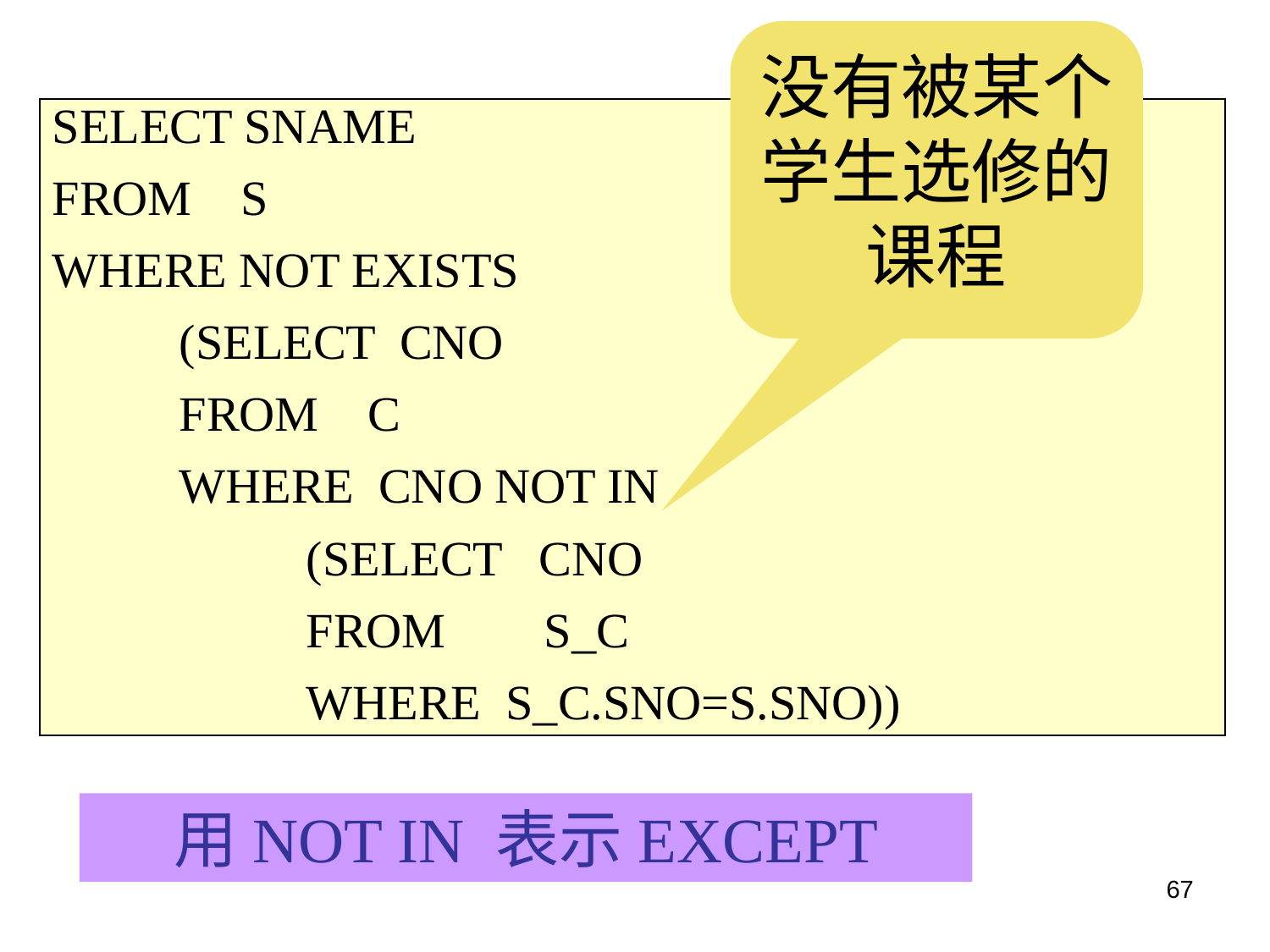

没有被某个学生选修的课程
SELECT SNAME
FROM    S
WHERE NOT EXISTS
	(SELECT  CNO
	FROM    C
	WHERE  CNO NOT IN
		(SELECT   CNO
		FROM        S_C
		WHERE  S_C.SNO=S.SNO))
用NOT IN 表示EXCEPT
67